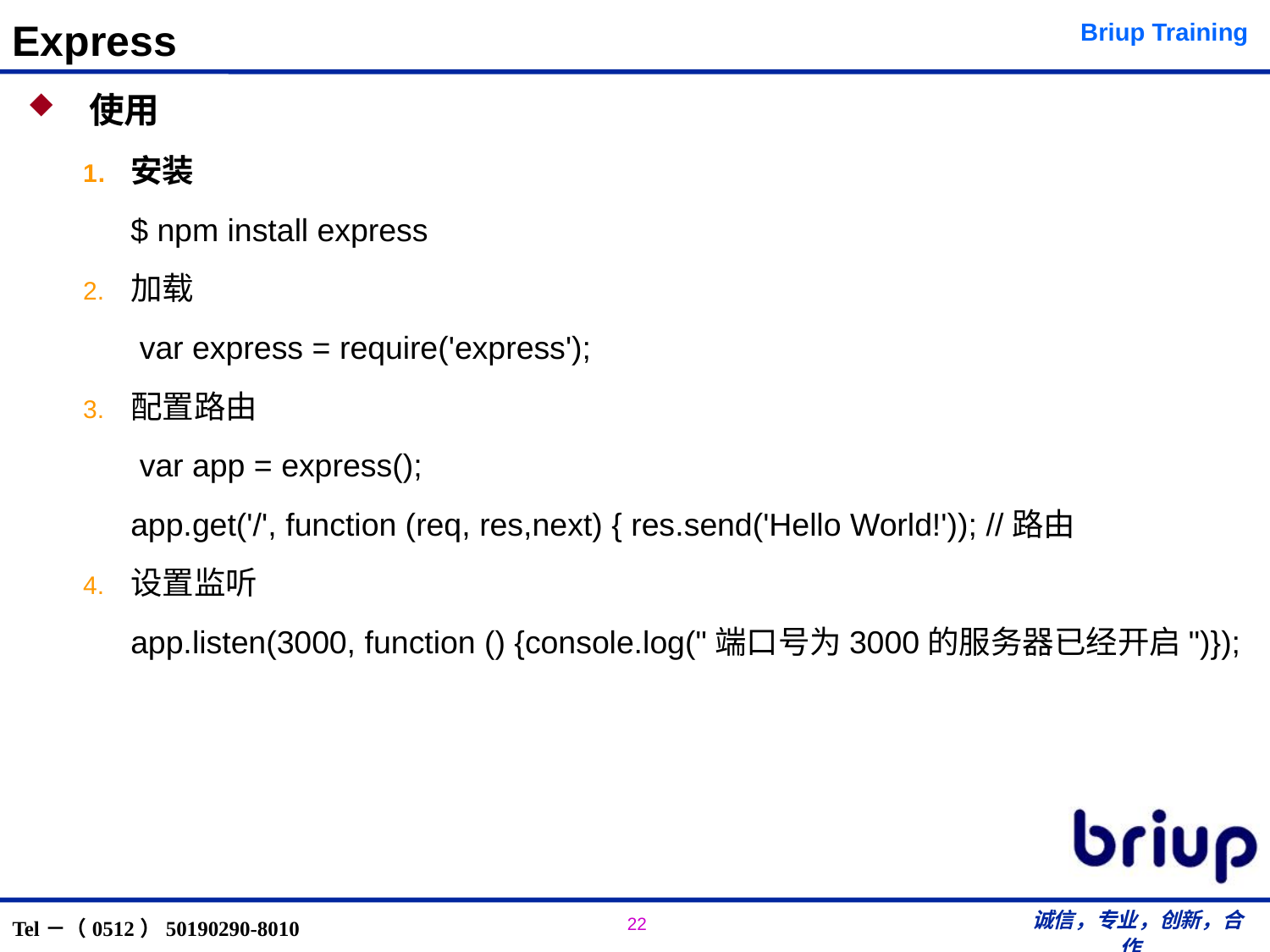

# Express
 使用
安装
	$ npm install express
加载
	 var express = require('express');
配置路由
	 var app = express();
	app.get('/', function (req, res,next) { res.send('Hello World!')); //路由
设置监听
	app.listen(3000, function () {console.log("端口号为3000的服务器已经开启")});